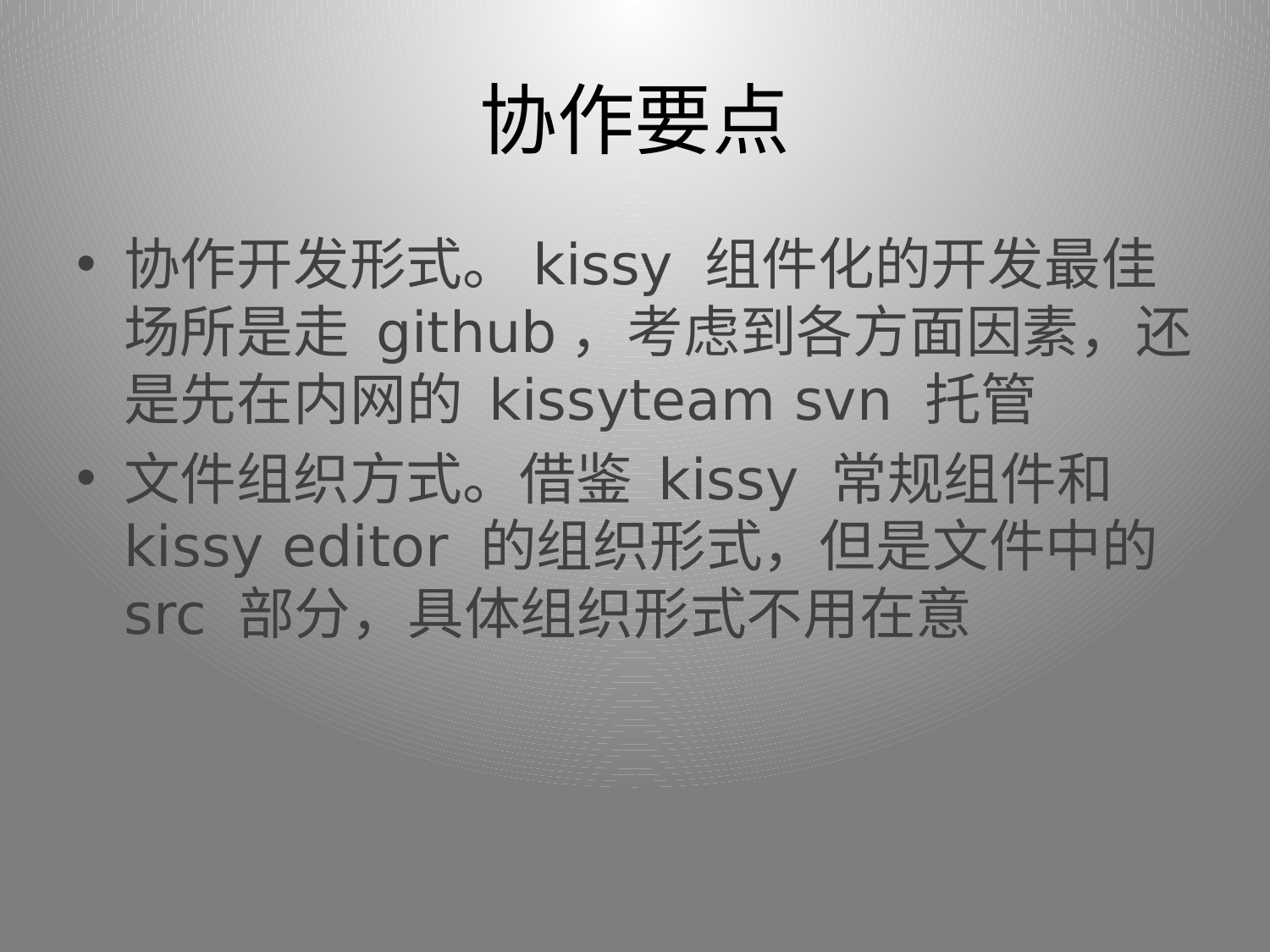

# 协作要点
协作开发形式。kissy 组件化的开发最佳场所是走 github，考虑到各方面因素，还是先在内网的 kissyteam svn 托管
文件组织方式。借鉴 kissy 常规组件和 kissy editor 的组织形式，但是文件中的 src 部分，具体组织形式不用在意